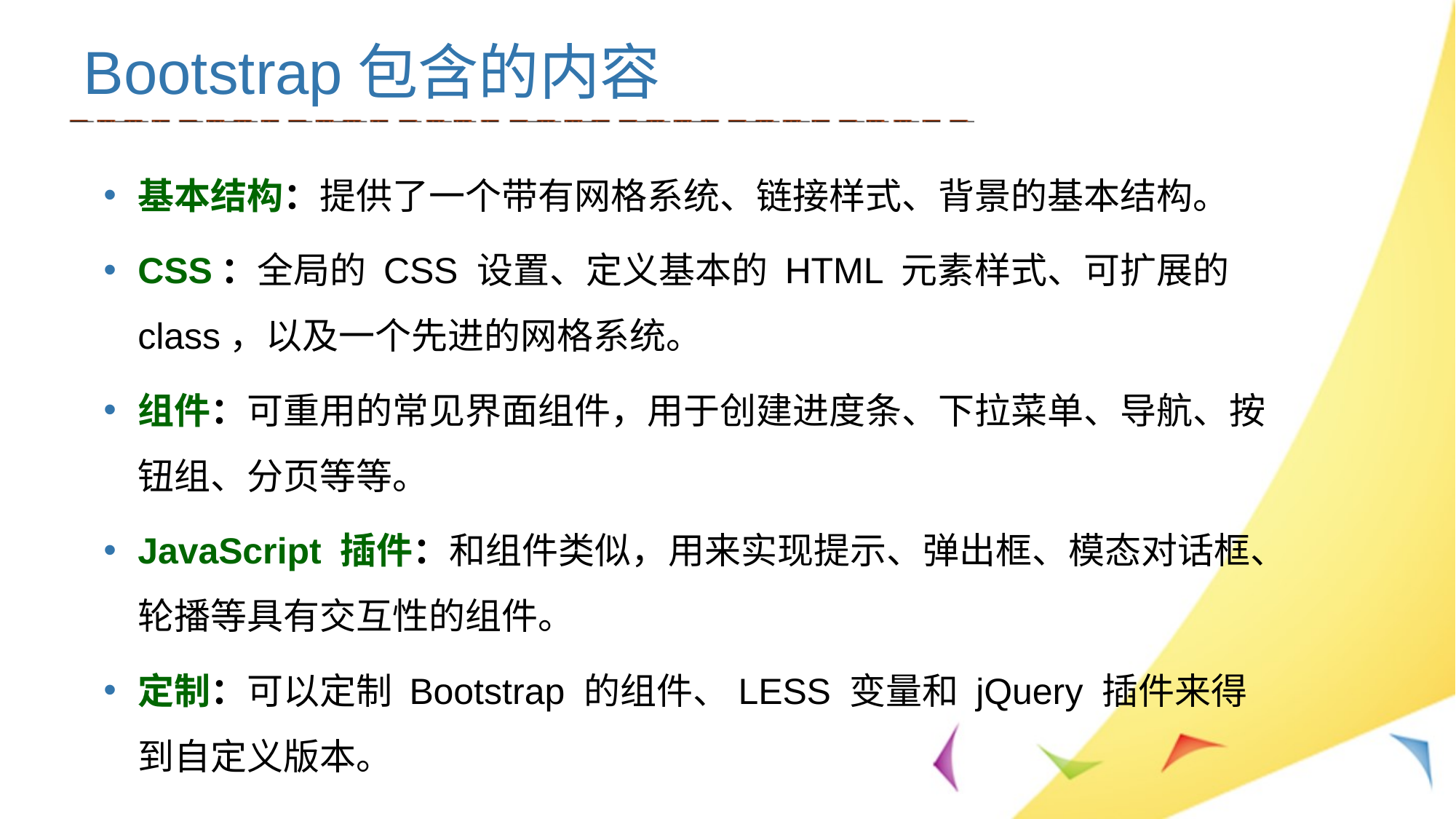

# Bootstrap包含的内容
基本结构：提供了一个带有网格系统、链接样式、背景的基本结构。
CSS：全局的 CSS 设置、定义基本的 HTML 元素样式、可扩展的 class，以及一个先进的网格系统。
组件：可重用的常见界面组件，用于创建进度条、下拉菜单、导航、按钮组、分页等等。
JavaScript 插件：和组件类似，用来实现提示、弹出框、模态对话框、轮播等具有交互性的组件。
定制：可以定制 Bootstrap 的组件、LESS 变量和 jQuery 插件来得到自定义版本。